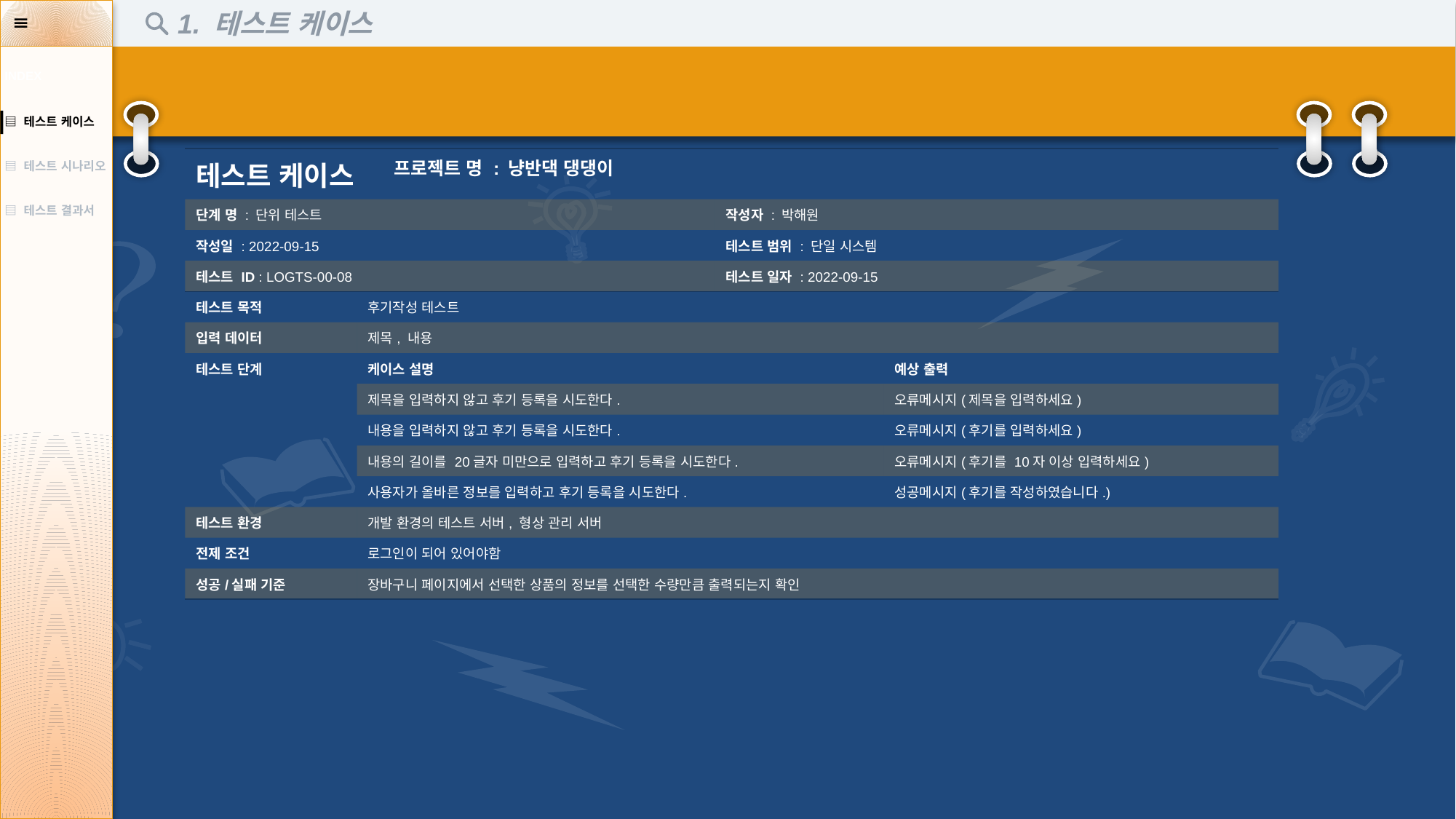

1. 테스트 케이스

| INDEX |
| --- |
| ▤ 테스트 케이스 |
| ▤ 테스트 시나리오 |
| ▤ 테스트 결과서 |

| 테스트 케이스 |  | 프로젝트 명 : 냥반댁 댕댕이 |  |  |
| --- | --- | --- | --- | --- |
| 단계 명 : 단위 테스트 |  |  | 작성자 : 박해원 |  |
| 작성일 : 2022-09-15 |  |  | 테스트 범위 : 단일 시스템 |  |
| 테스트 ID : LOGTS-00-08 |  |  | 테스트 일자 : 2022-09-15 |  |
| 테스트 목적 | 후기작성 테스트 |  |  |  |
| 입력 데이터 | 제목, 내용 |  |  |  |
| 테스트 단계 | 케이스 설명 |  |  | 예상 출력 |
|  | 제목을 입력하지 않고 후기 등록을 시도한다. |  |  | 오류메시지(제목을 입력하세요) |
|  | 내용을 입력하지 않고 후기 등록을 시도한다. |  |  | 오류메시지(후기를 입력하세요) |
|  | 내용의 길이를 20글자 미만으로 입력하고 후기 등록을 시도한다. |  |  | 오류메시지(후기를 10자 이상 입력하세요) |
|  | 사용자가 올바른 정보를 입력하고 후기 등록을 시도한다. |  |  | 성공메시지(후기를 작성하였습니다.) |
| 테스트 환경 | 개발 환경의 테스트 서버, 형상 관리 서버 |  |  |  |
| 전제 조건 | 로그인이 되어 있어야함 |  |  |  |
| 성공/실패 기준 | 장바구니 페이지에서 선택한 상품의 정보를 선택한 수량만큼 출력되는지 확인 |  |  |  |